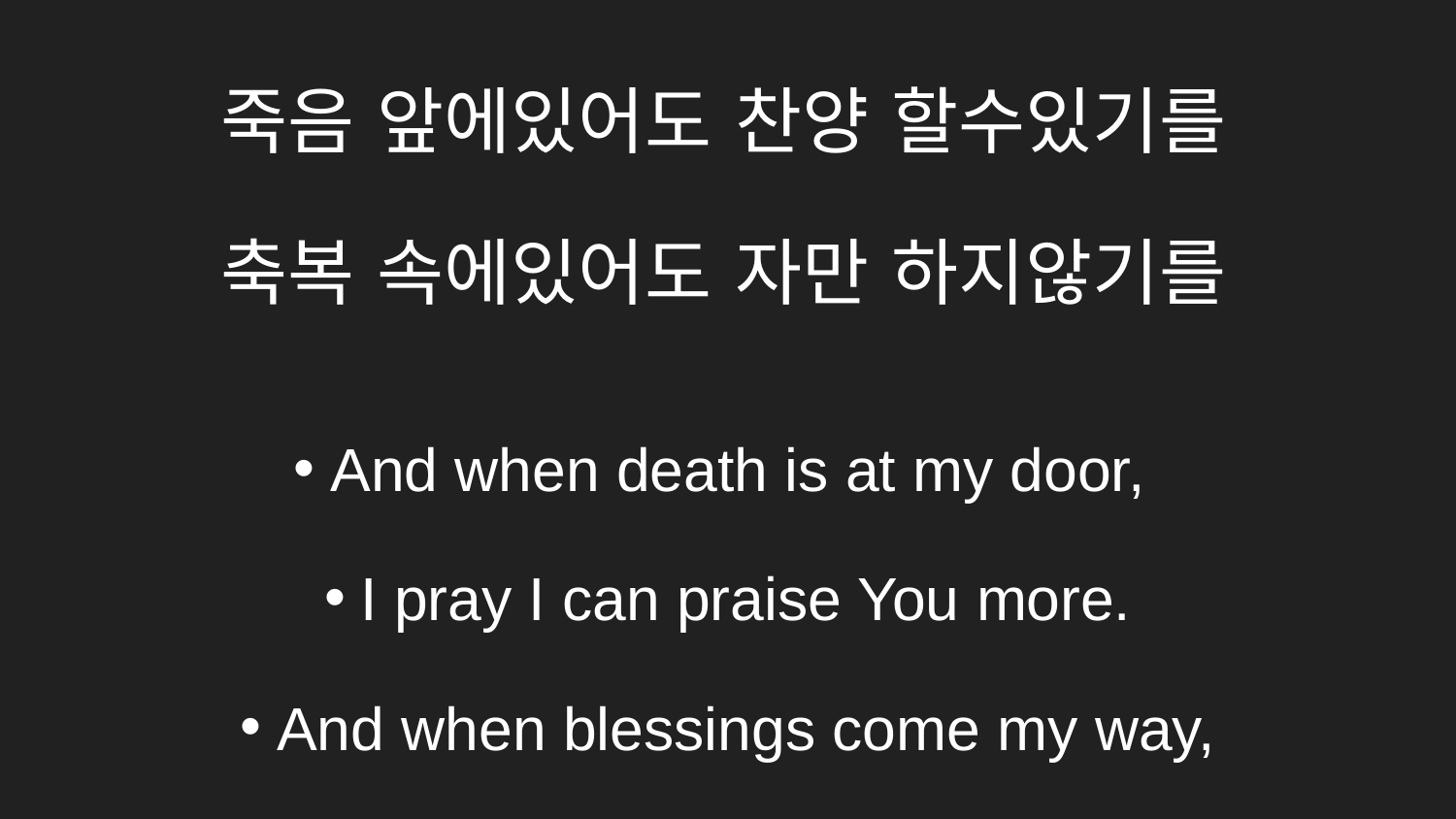

# 죽음 앞에있어도 찬양 할수있기를
축복 속에있어도 자만 하지않기를
And when death is at my door,
I pray I can praise You more.
And when blessings come my way,
 I pray I will not be proud.